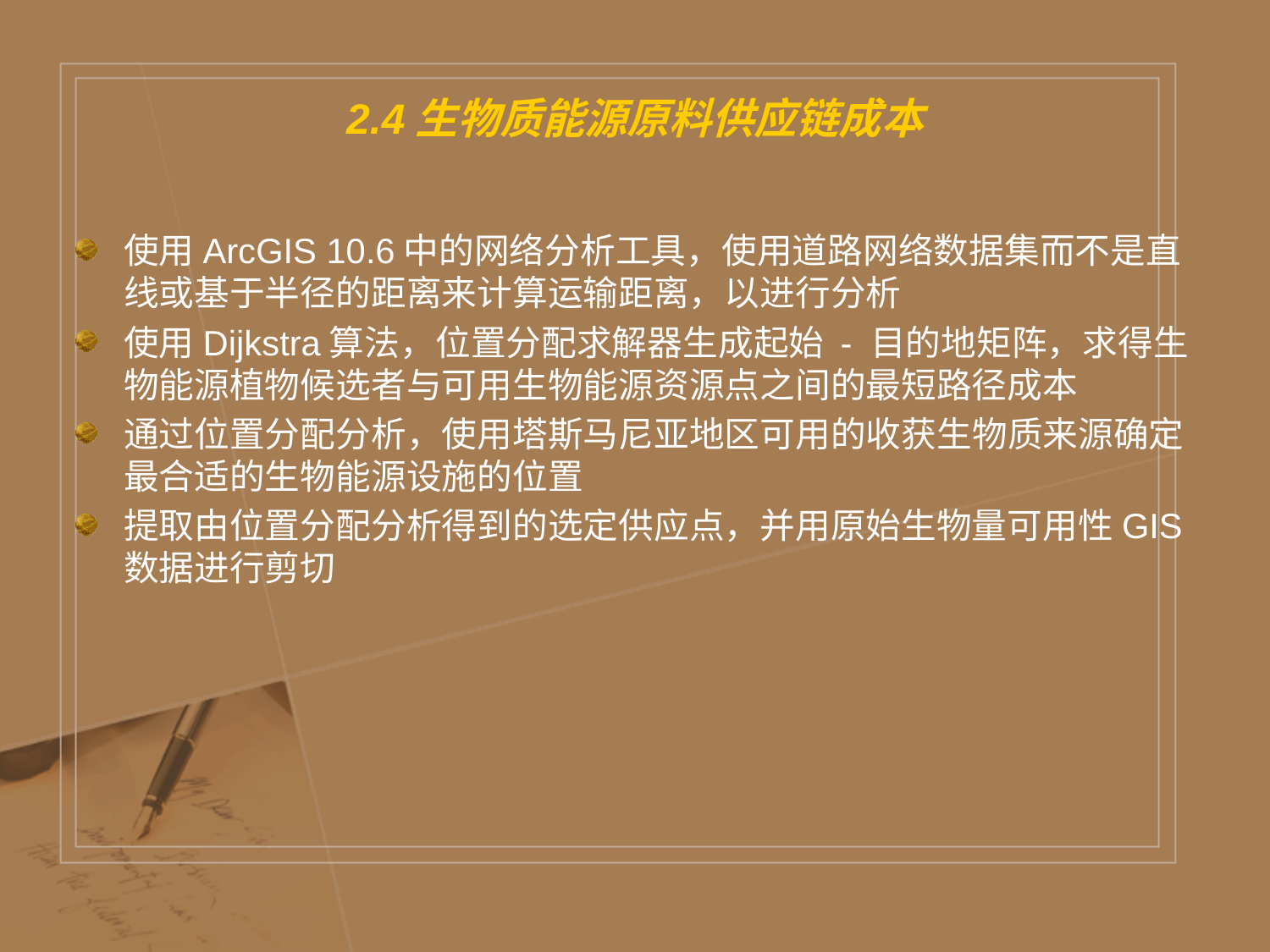

# 2.4生物质能源原料供应链成本
使用ArcGIS 10.6中的网络分析工具，使用道路网络数据集而不是直线或基于半径的距离来计算运输距离，以进行分析
使用Dijkstra算法，位置分配求解器生成起始 - 目的地矩阵，求得生物能源植物候选者与可用生物能源资源点之间的最短路径成本
通过位置分配分析，使用塔斯马尼亚地区可用的收获生物质来源确定最合适的生物能源设施的位置
提取由位置分配分析得到的选定供应点，并用原始生物量可用性GIS数据进行剪切